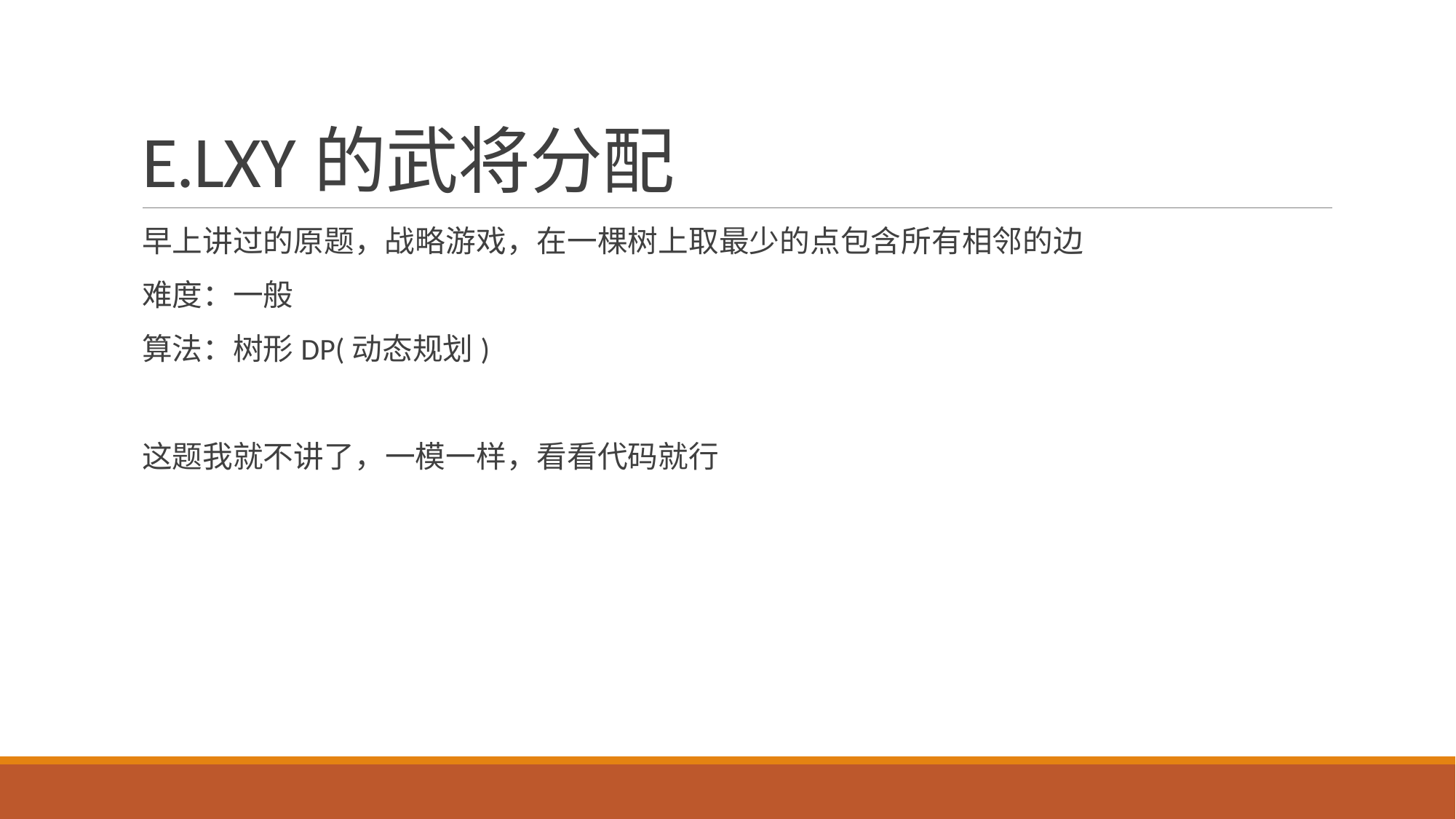

# E.LXY的武将分配
早上讲过的原题，战略游戏，在一棵树上取最少的点包含所有相邻的边
难度：一般
算法：树形DP(动态规划)

这题我就不讲了，一模一样，看看代码就行